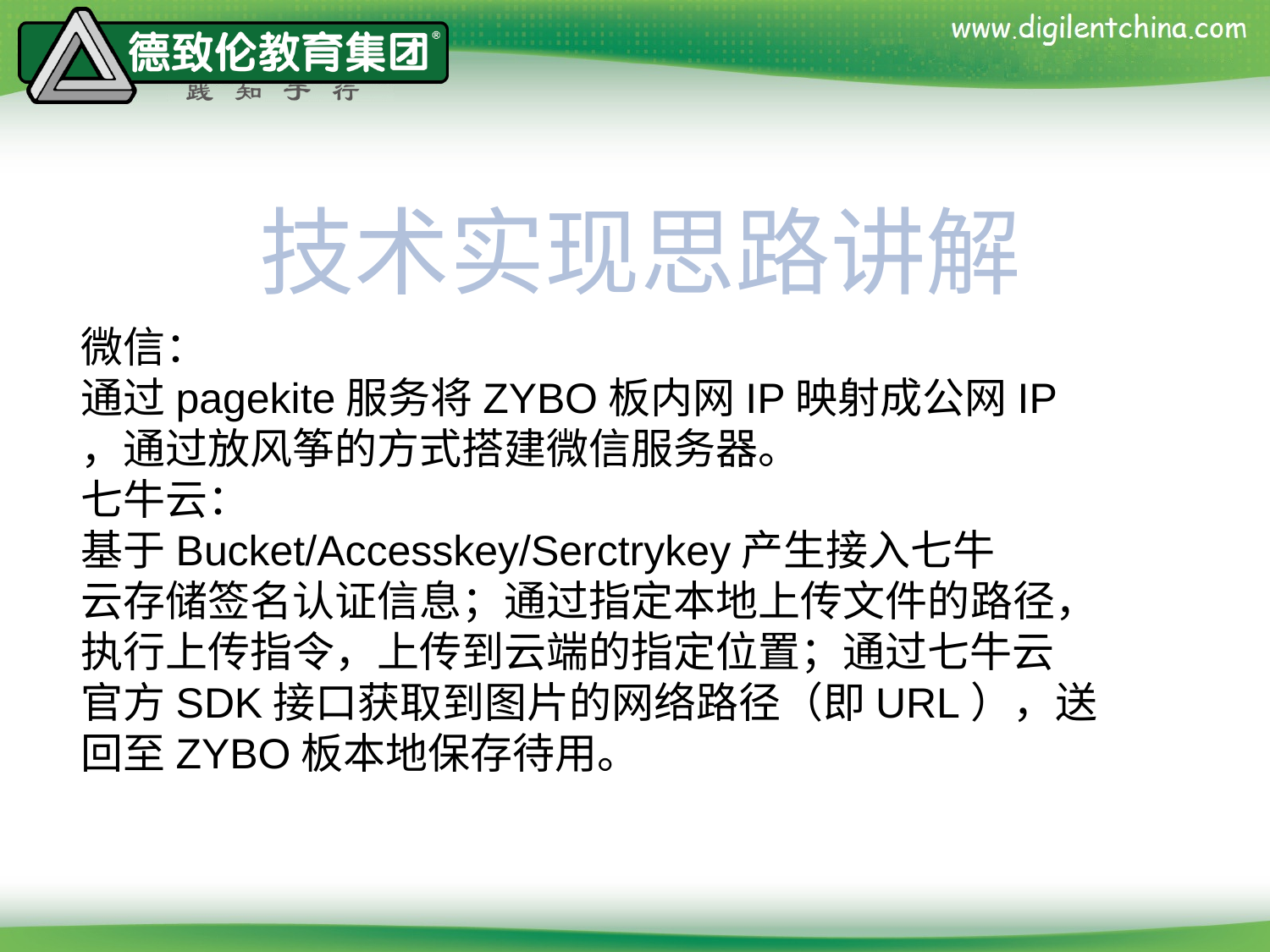

技术实现思路讲解
微信：
通过pagekite服务将ZYBO板内网IP映射成公网IP
，通过放风筝的方式搭建微信服务器。
七牛云：
基于Bucket/Accesskey/Serctrykey产生接入七牛
云存储签名认证信息；通过指定本地上传文件的路径，
执行上传指令，上传到云端的指定位置；通过七牛云
官方SDK接口获取到图片的网络路径（即URL），送
回至ZYBO板本地保存待用。